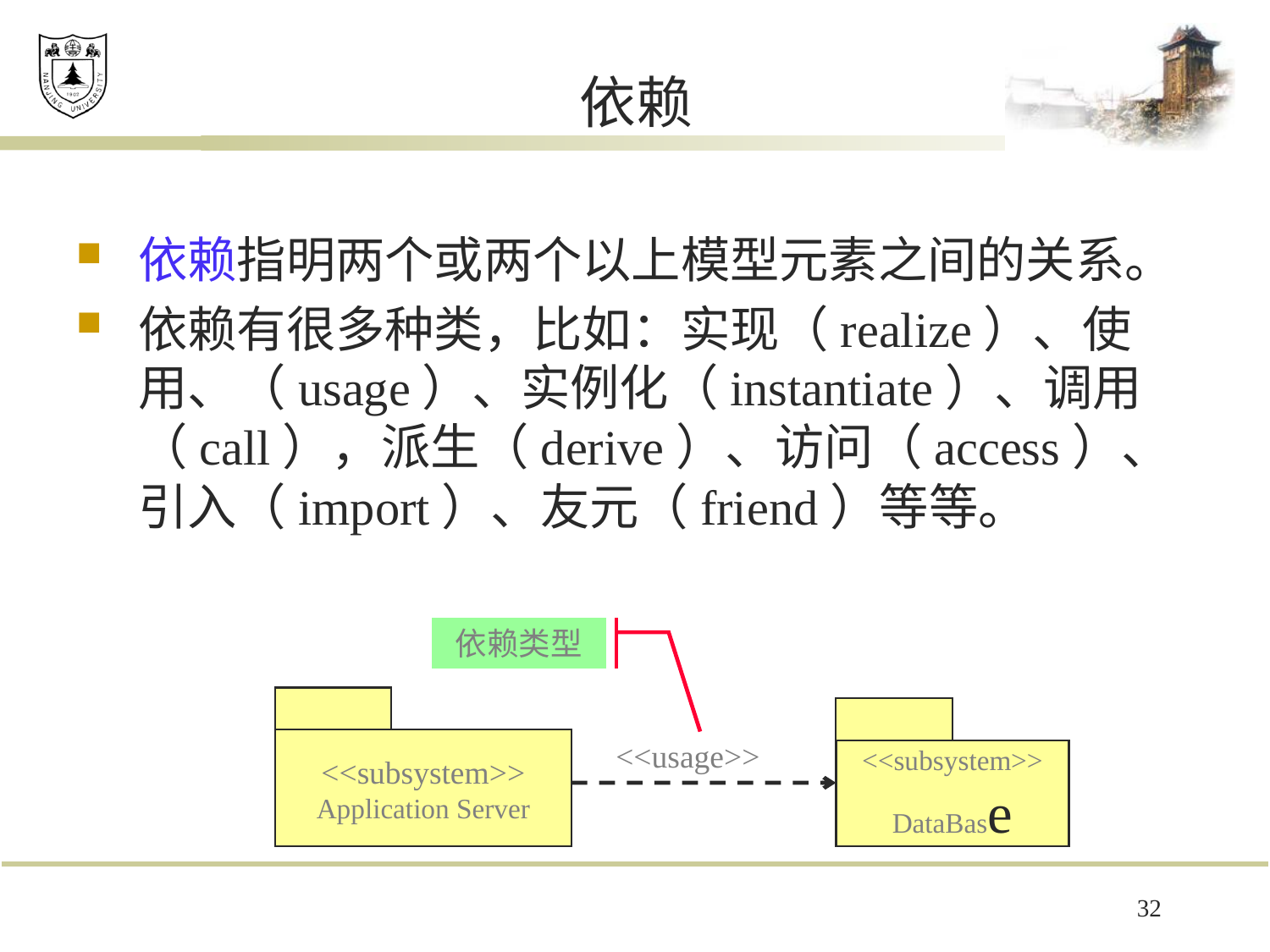

# 依赖
依赖指明两个或两个以上模型元素之间的关系。
依赖有很多种类，比如：实现（realize）、使用、（usage）、实例化（instantiate）、调用（call），派生（derive）、访问（access）、引入（import）、友元（friend）等等。
依赖类型

<<subsystem>>
Application Server
<<usage>>
<<subsystem>>
DataBase

32